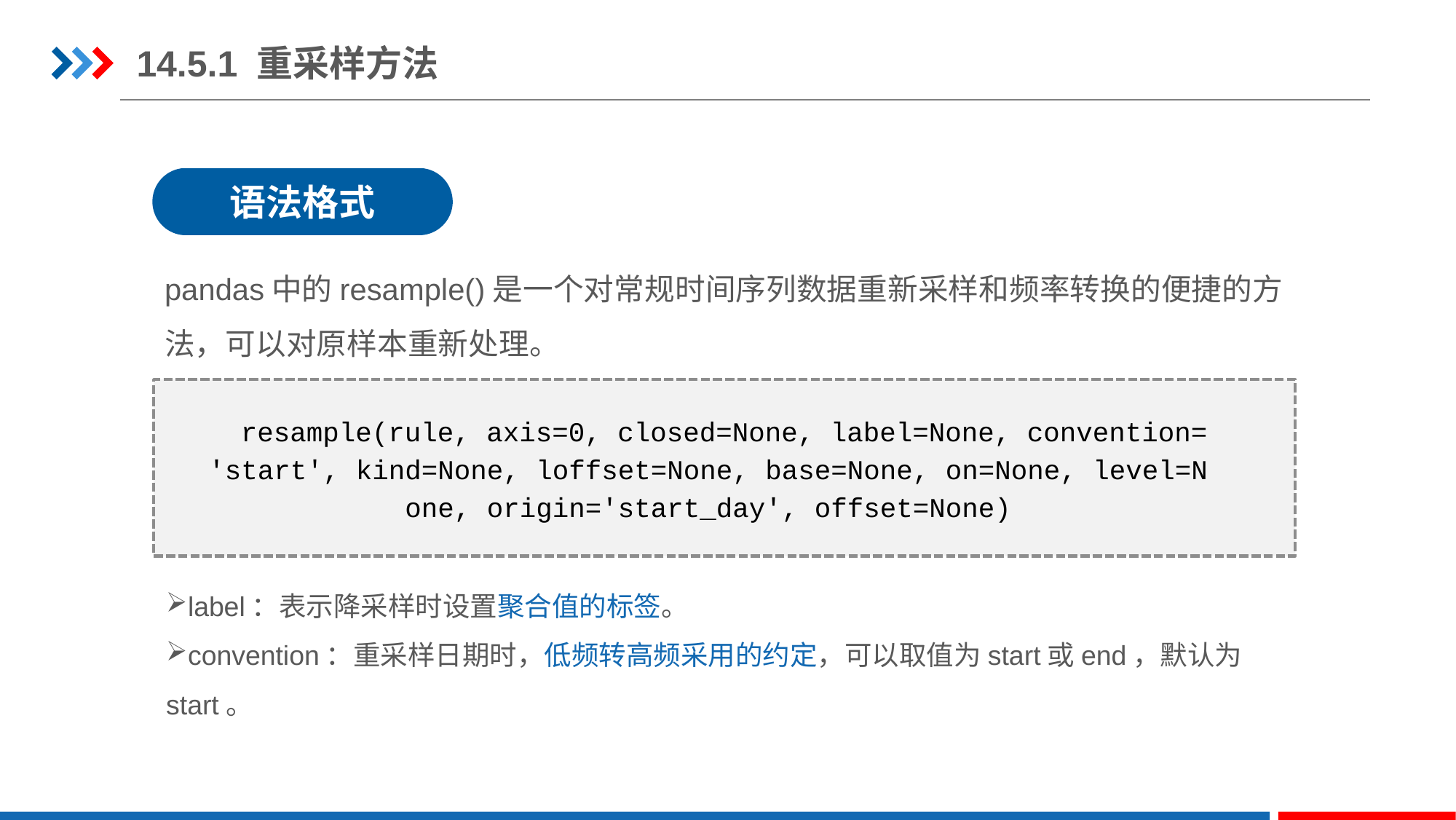

14.5.1 重采样方法
语法格式
pandas中的resample()是一个对常规时间序列数据重新采样和频率转换的便捷的方法，可以对原样本重新处理。

resample(rule, axis=0, closed=None, label=None, convention='start', kind=None, loffset=None, base=None, on=None, level=None, origin='start_day', offset=None)
label：表示降采样时设置聚合值的标签。
convention：重采样日期时，低频转高频采用的约定，可以取值为start或end，默认为start。